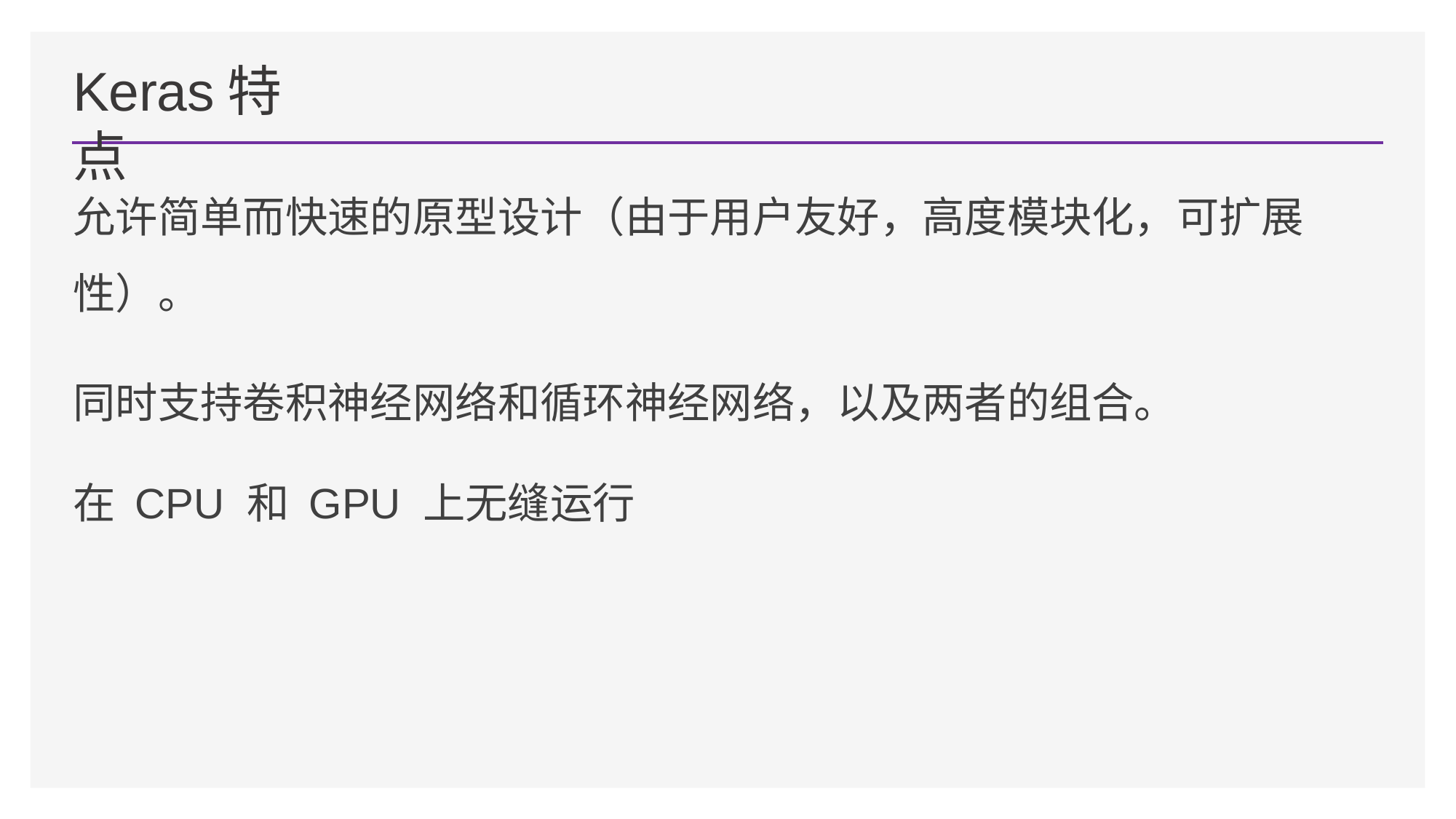

# Keras特点
允许简单而快速的原型设计（由于用户友好，高度模块化，可扩展 性）。
同时支持卷积神经网络和循环神经网络，以及两者的组合。 在 CPU 和 GPU 上无缝运行